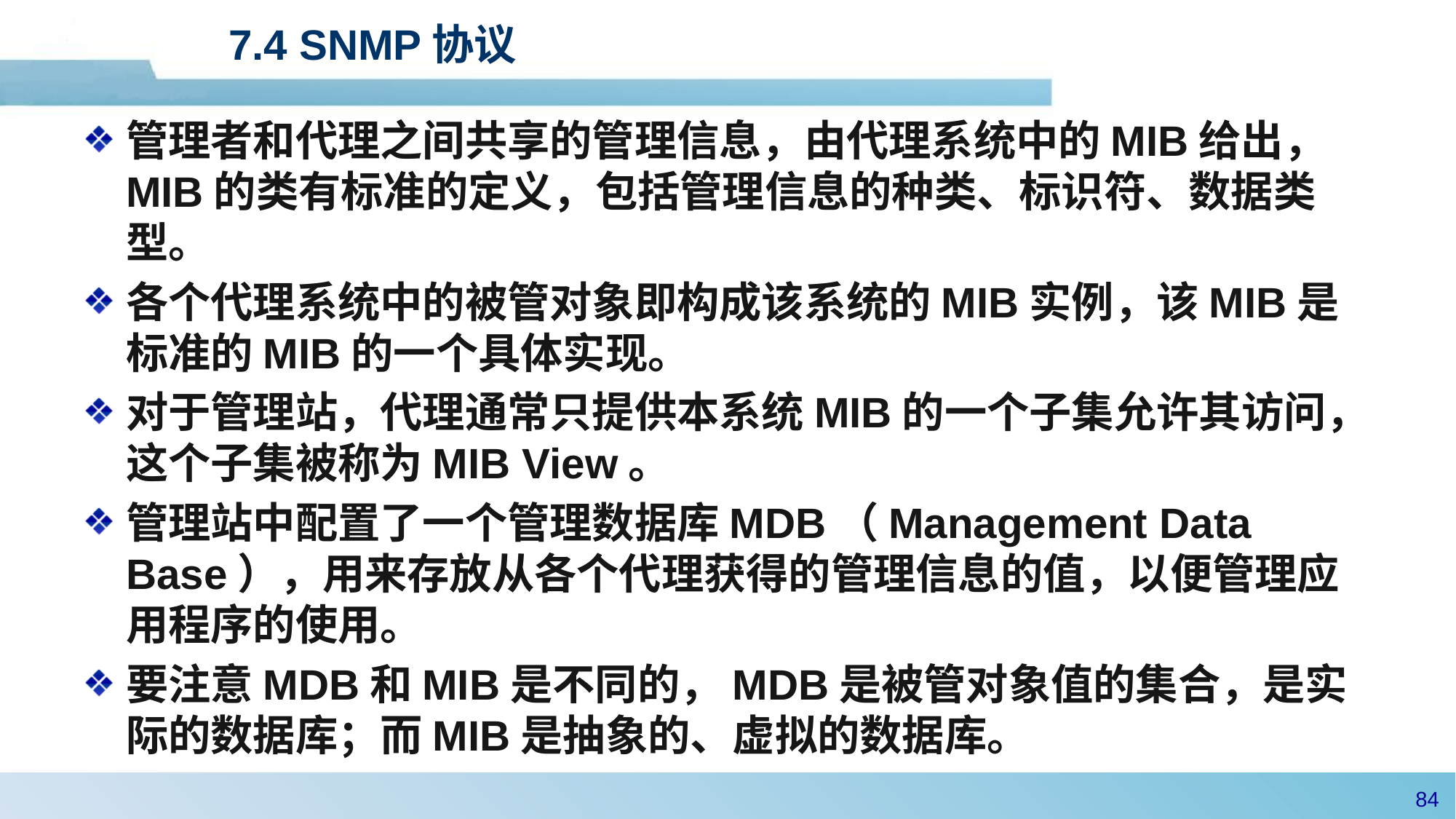

# 7.4 SNMP协议
管理者和代理之间共享的管理信息，由代理系统中的MIB给出，MIB的类有标准的定义，包括管理信息的种类、标识符、数据类型。
各个代理系统中的被管对象即构成该系统的MIB实例，该MIB是标准的MIB的一个具体实现。
对于管理站，代理通常只提供本系统MIB的一个子集允许其访问，这个子集被称为MIB View。
管理站中配置了一个管理数据库MDB（Management Data Base），用来存放从各个代理获得的管理信息的值，以便管理应用程序的使用。
要注意MDB和MIB是不同的，MDB是被管对象值的集合，是实际的数据库；而MIB是抽象的、虚拟的数据库。
84